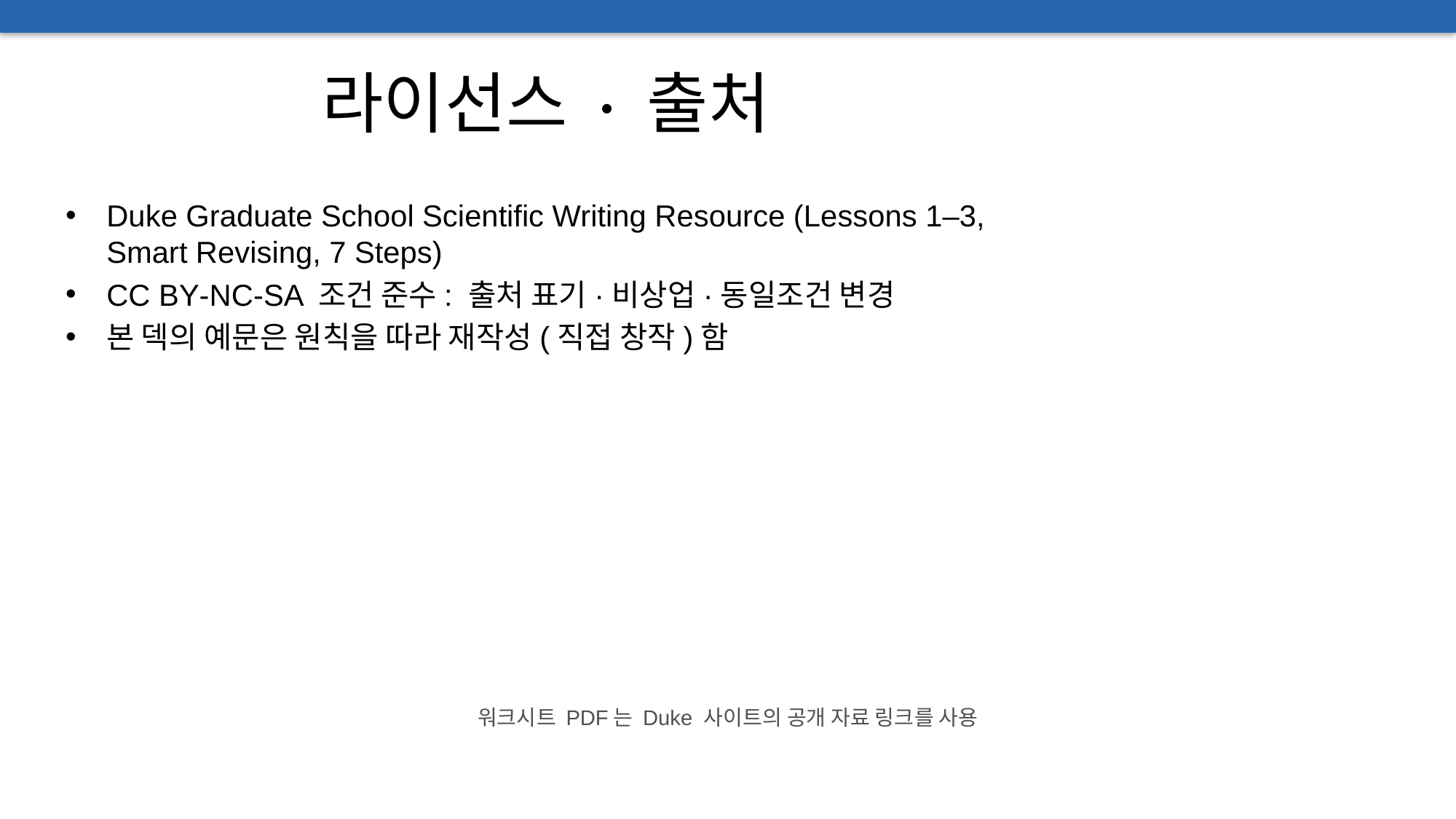

# 라이선스 · 출처
Duke Graduate School Scientific Writing Resource (Lessons 1–3, Smart Revising, 7 Steps)
CC BY‑NC‑SA 조건 준수: 출처 표기·비상업·동일조건 변경
본 덱의 예문은 원칙을 따라 재작성(직접 창작)함
워크시트 PDF는 Duke 사이트의 공개 자료 링크를 사용